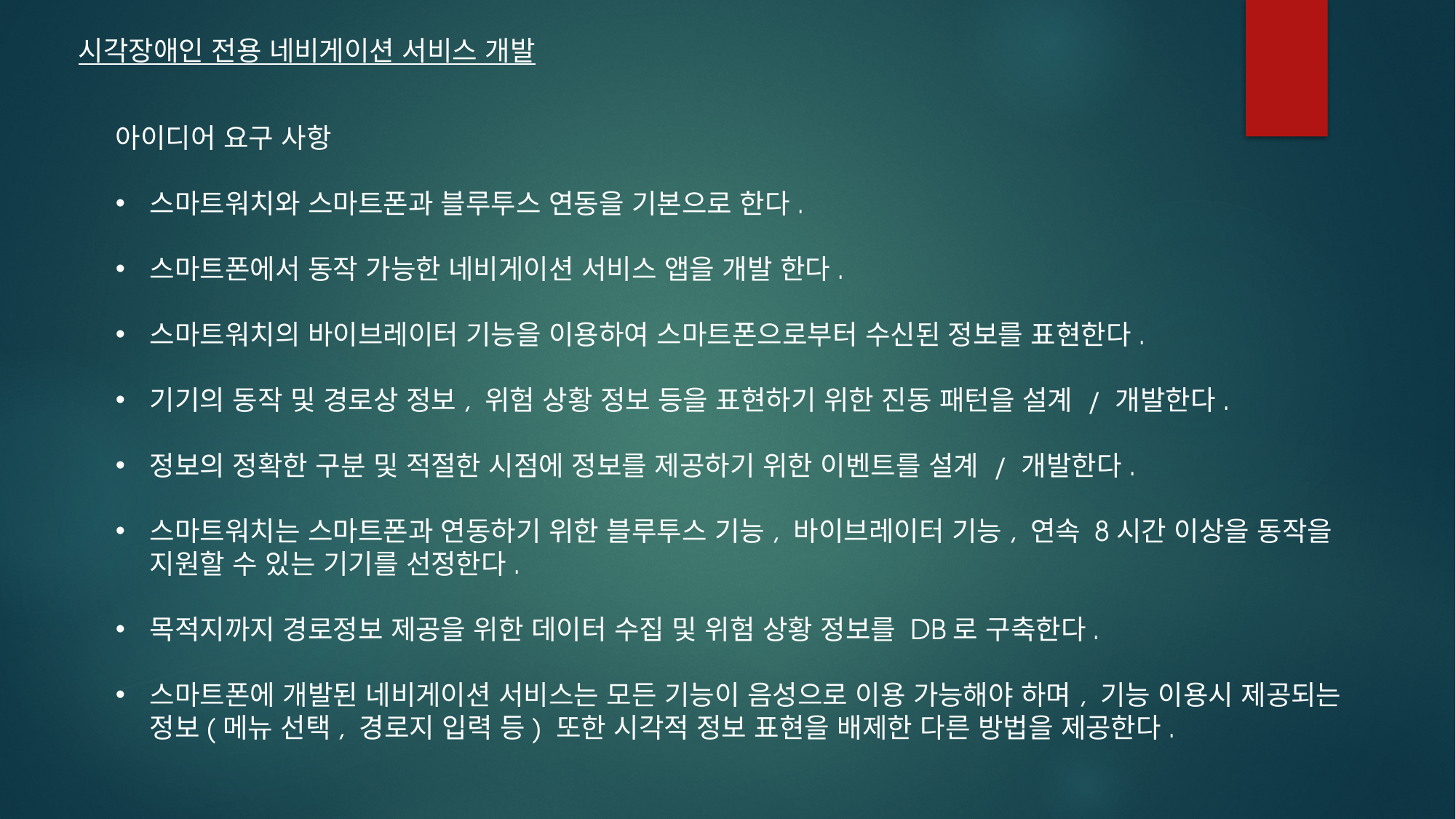

시각장애인 전용 네비게이션 서비스 개발
아이디어 요구 사항

스마트워치와 스마트폰과 블루투스 연동을 기본으로 한다.

스마트폰에서 동작 가능한 네비게이션 서비스 앱을 개발 한다.

스마트워치의 바이브레이터 기능을 이용하여 스마트폰으로부터 수신된 정보를 표현한다.

기기의 동작 및 경로상 정보, 위험 상황 정보 등을 표현하기 위한 진동 패턴을 설계 / 개발한다.

정보의 정확한 구분 및 적절한 시점에 정보를 제공하기 위한 이벤트를 설계 / 개발한다.

스마트워치는 스마트폰과 연동하기 위한 블루투스 기능, 바이브레이터 기능, 연속 8시간 이상을 동작을
지원할 수 있는 기기를 선정한다.

목적지까지 경로정보 제공을 위한 데이터 수집 및 위험 상황 정보를 DB로 구축한다.

스마트폰에 개발된 네비게이션 서비스는 모든 기능이 음성으로 이용 가능해야 하며, 기능 이용시 제공되는
정보(메뉴 선택, 경로지 입력 등) 또한 시각적 정보 표현을 배제한 다른 방법을 제공한다.